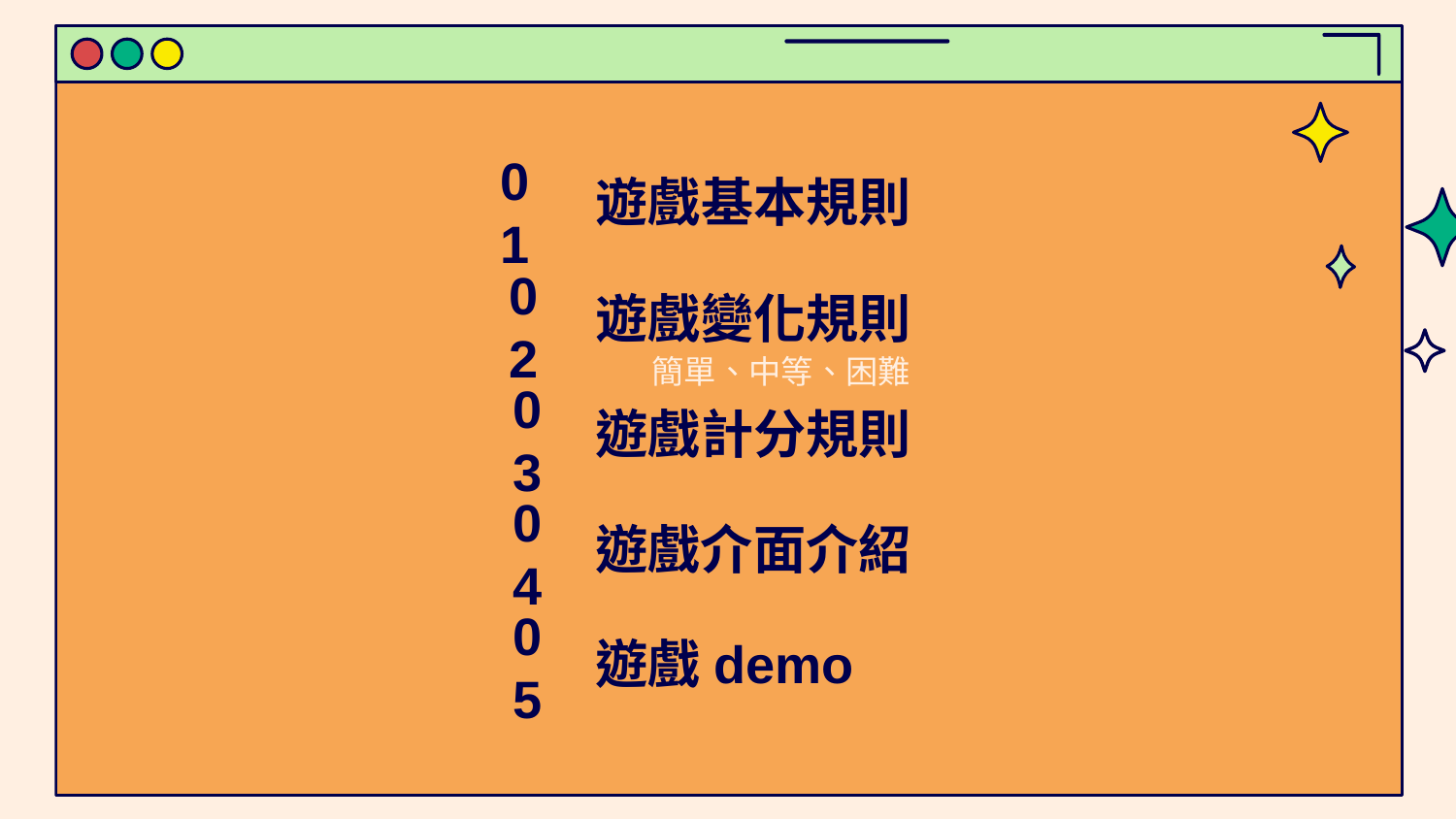

# 遊戲基本規則
01
遊戲變化規則
02
簡單、中等、困難

遊戲計分規則
03
遊戲介面介紹
04
遊戲demo
05